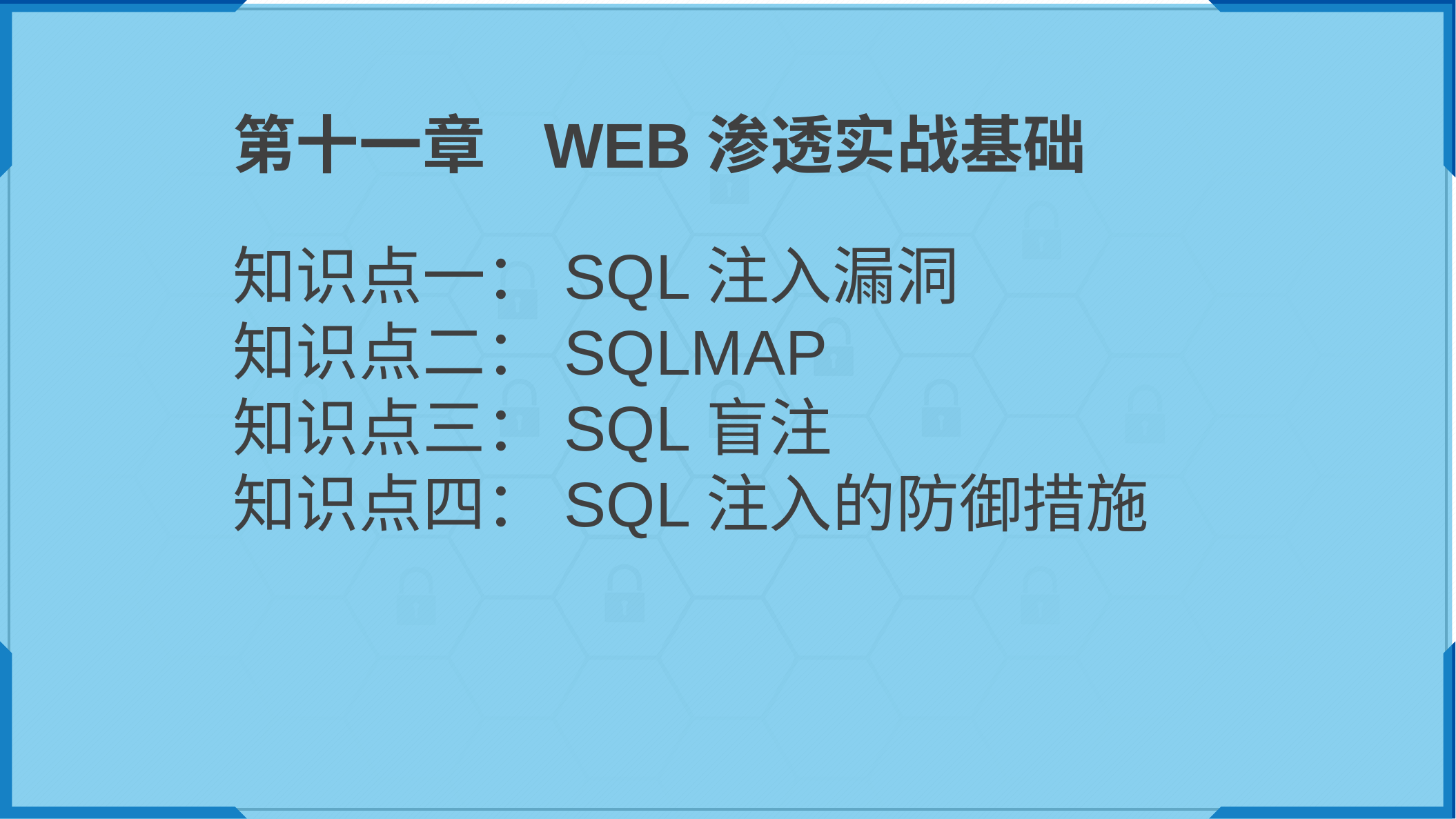

第十一章   WEB渗透实战基础

知识点一：SQL注入漏洞
知识点二：SQLMAP
知识点三：SQL盲注
知识点四：SQL注入的防御措施